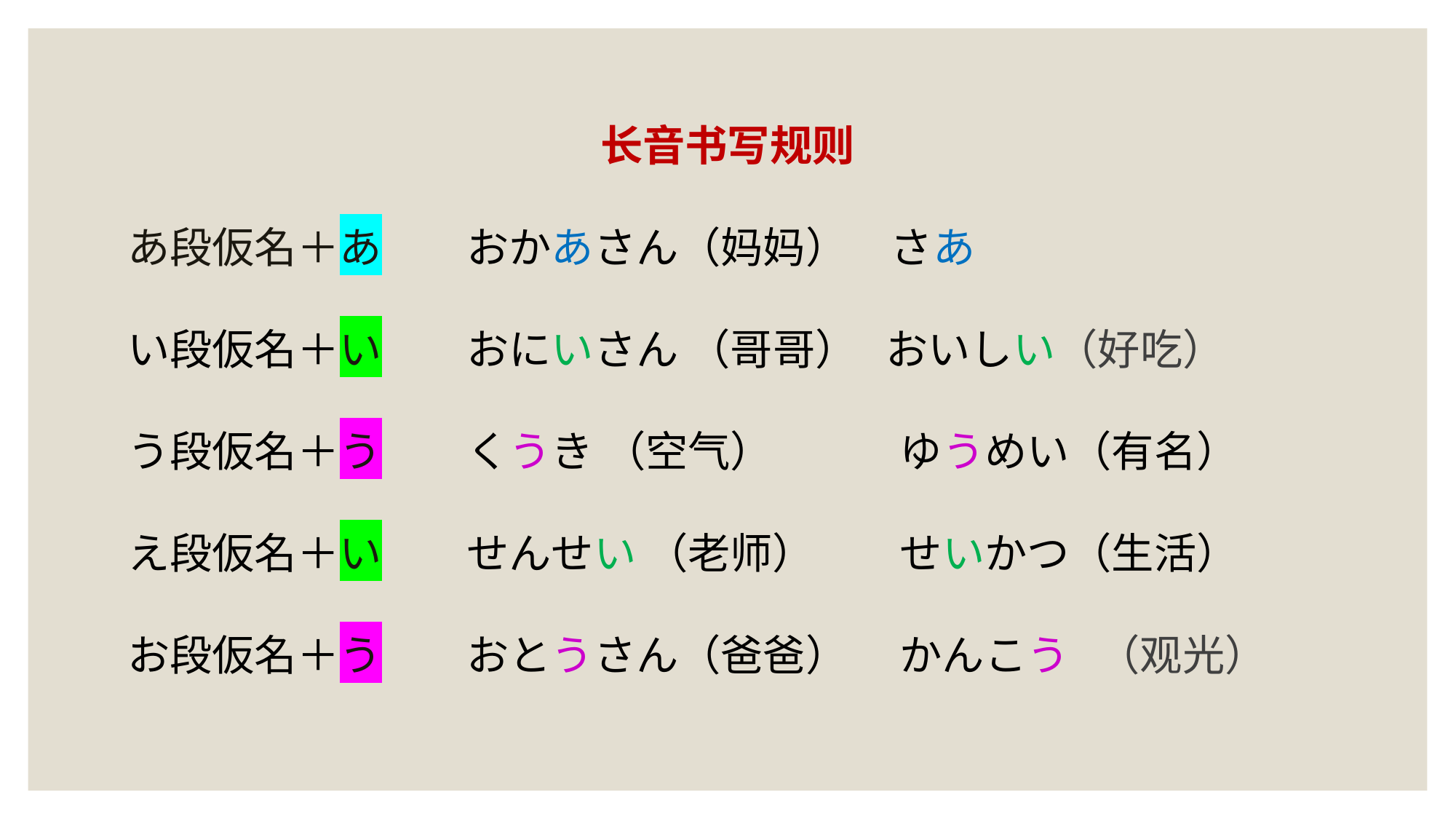

长音书写规则
あ段仮名＋あ　　おかあさん（妈妈）　さあ
い段仮名＋い　　おにいさん （哥哥）   おいしい（好吃）
う段仮名＋う　　くうき （空气）　　　ゆうめい（有名）
え段仮名＋い　　せんせい （老师）　　せいかつ（生活）
お段仮名＋う　　おとうさん（爸爸）　 かんこう   （观光）